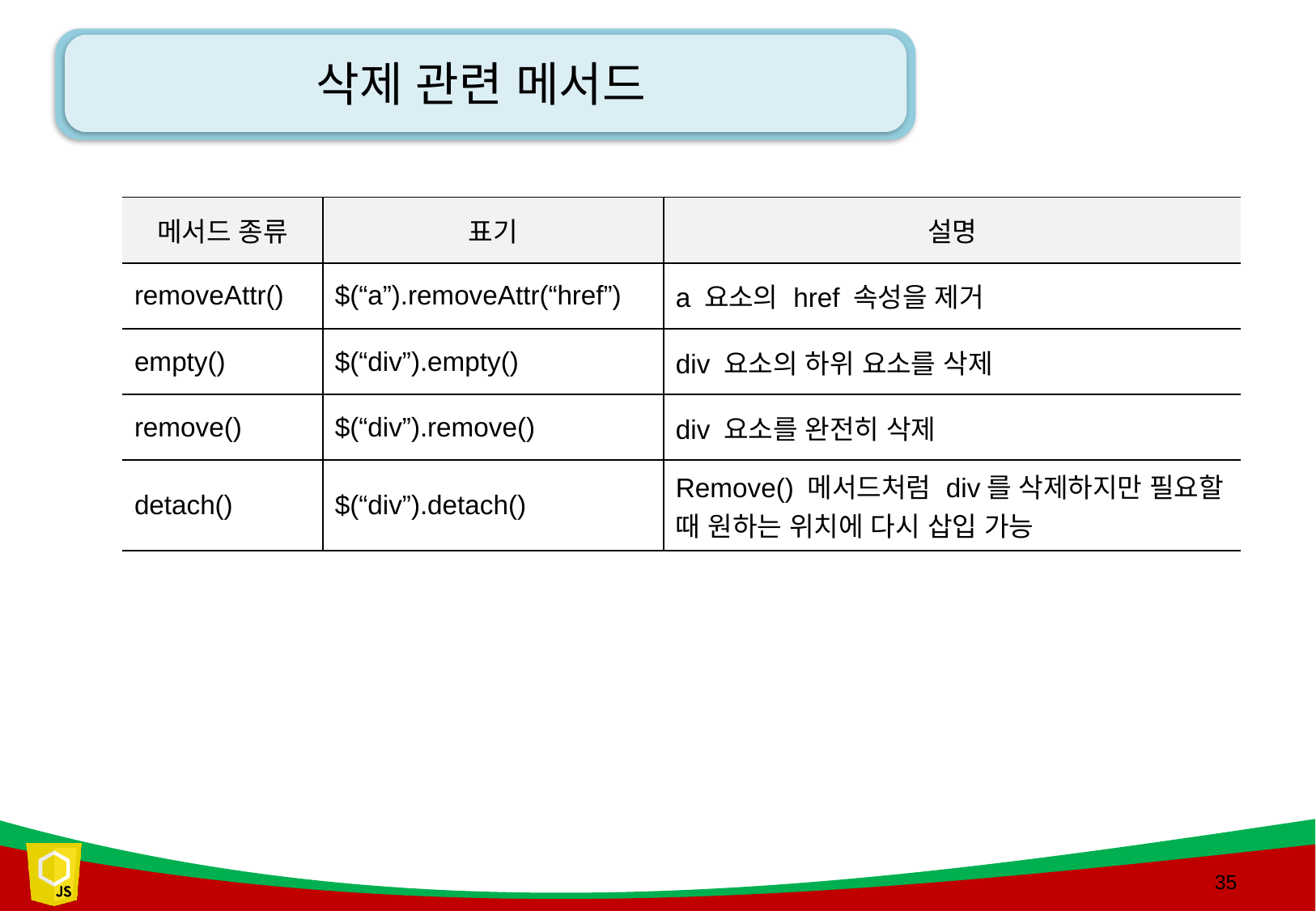

# 삭제 관련 메서드
| 메서드 종류 | 표기 | 설명 |
| --- | --- | --- |
| removeAttr() | $(“a”).removeAttr(“href”) | a 요소의 href 속성을 제거 |
| empty() | $(“div”).empty() | div 요소의 하위 요소를 삭제 |
| remove() | $(“div”).remove() | div 요소를 완전히 삭제 |
| detach() | $(“div”).detach() | Remove() 메서드처럼 div를 삭제하지만 필요할 때 원하는 위치에 다시 삽입 가능 |
35